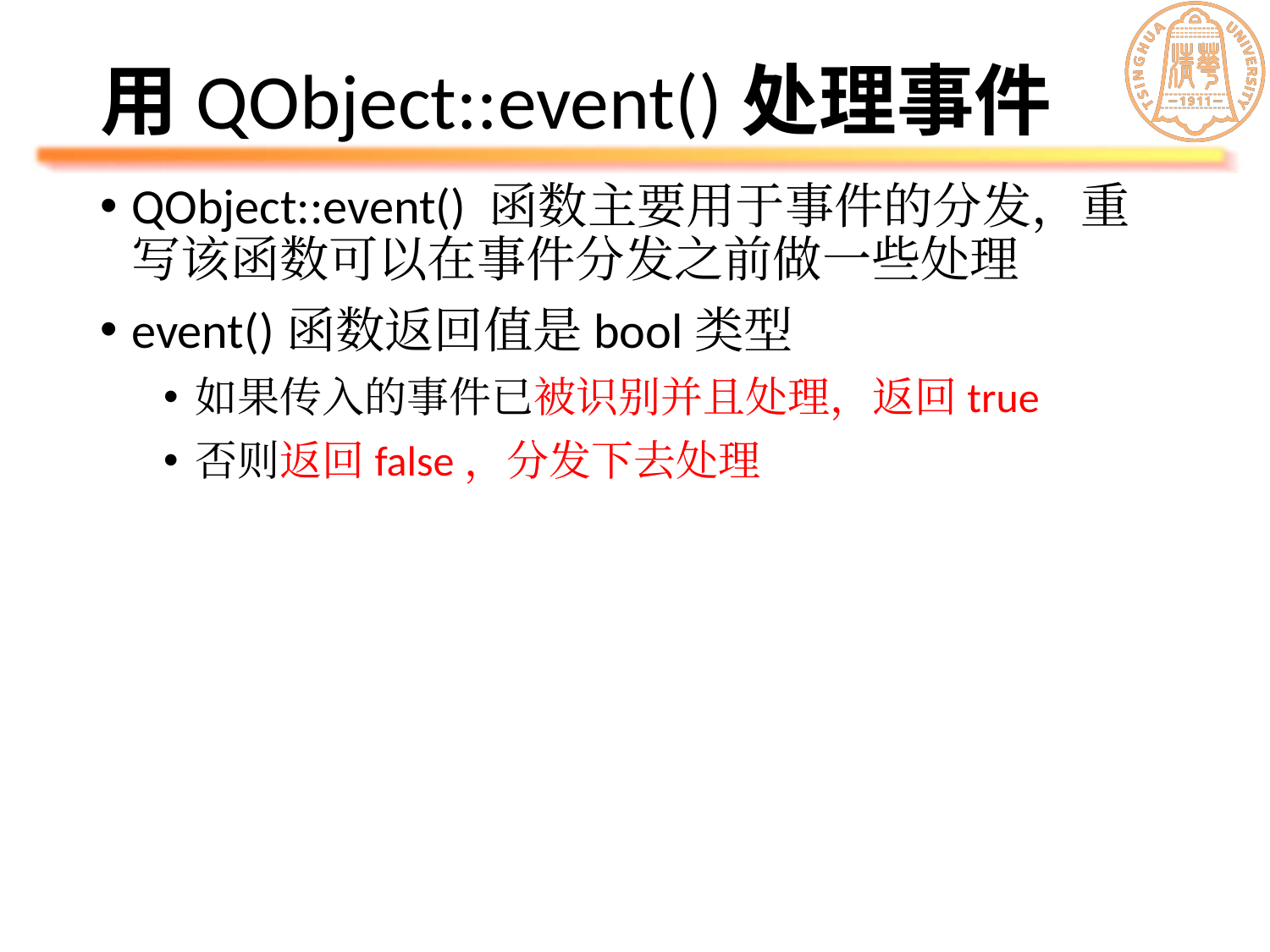

# 用QObject::event()处理事件
QObject::event() 函数主要用于事件的分发，重写该函数可以在事件分发之前做一些处理
event()函数返回值是bool类型
如果传入的事件已被识别并且处理，返回true
否则返回false，分发下去处理